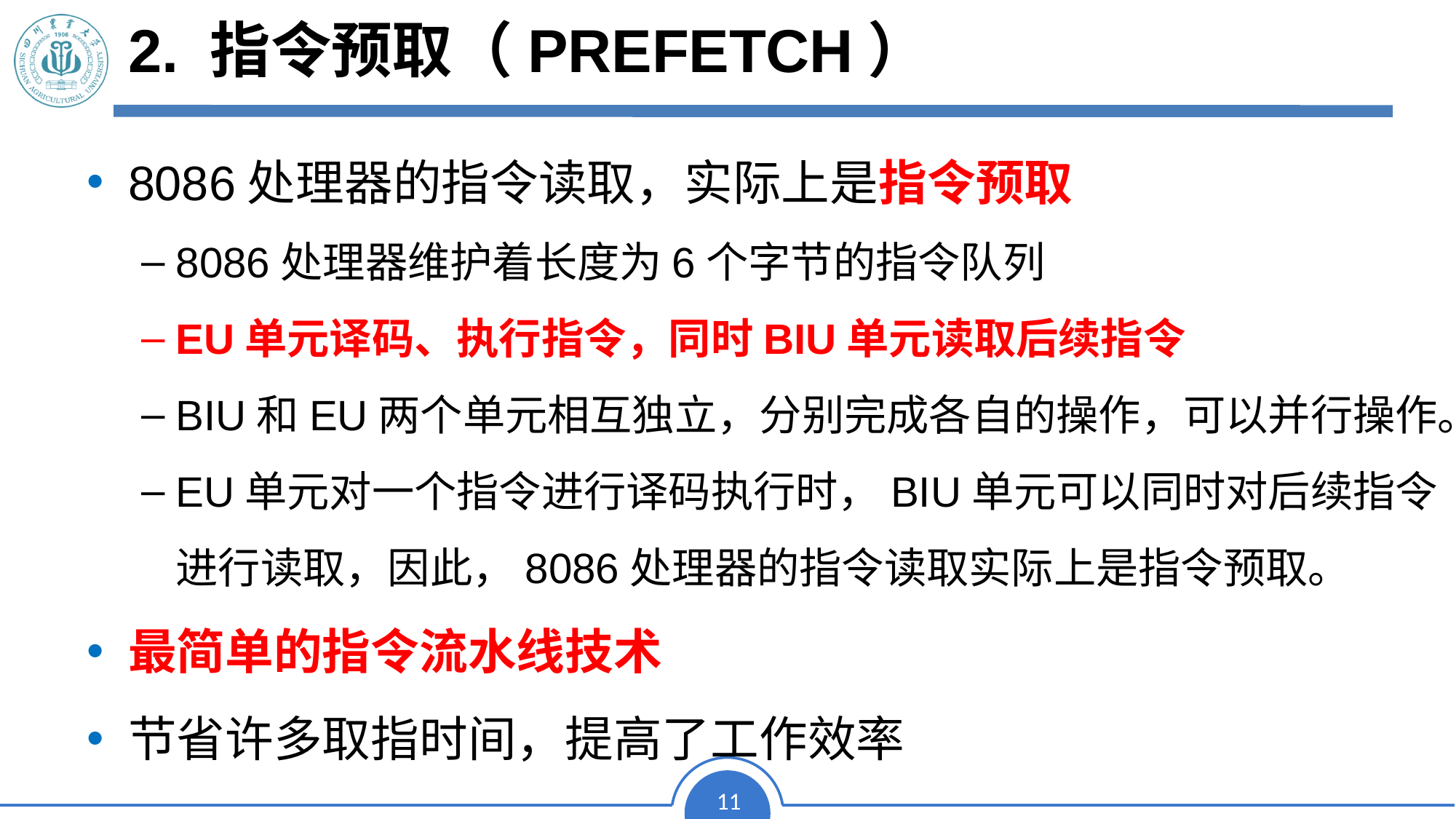

2. 指令预取（Prefetch）
# 2. 指令预取（Prefetch）
8086处理器的指令读取，实际上是指令预取
8086处理器维护着长度为6个字节的指令队列
EU单元译码、执行指令，同时BIU单元读取后续指令
BIU和EU两个单元相互独立，分别完成各自的操作，可以并行操作。
EU单元对一个指令进行译码执行时，BIU单元可以同时对后续指令进行读取，因此，8086处理器的指令读取实际上是指令预取。
最简单的指令流水线技术
节省许多取指时间，提高了工作效率